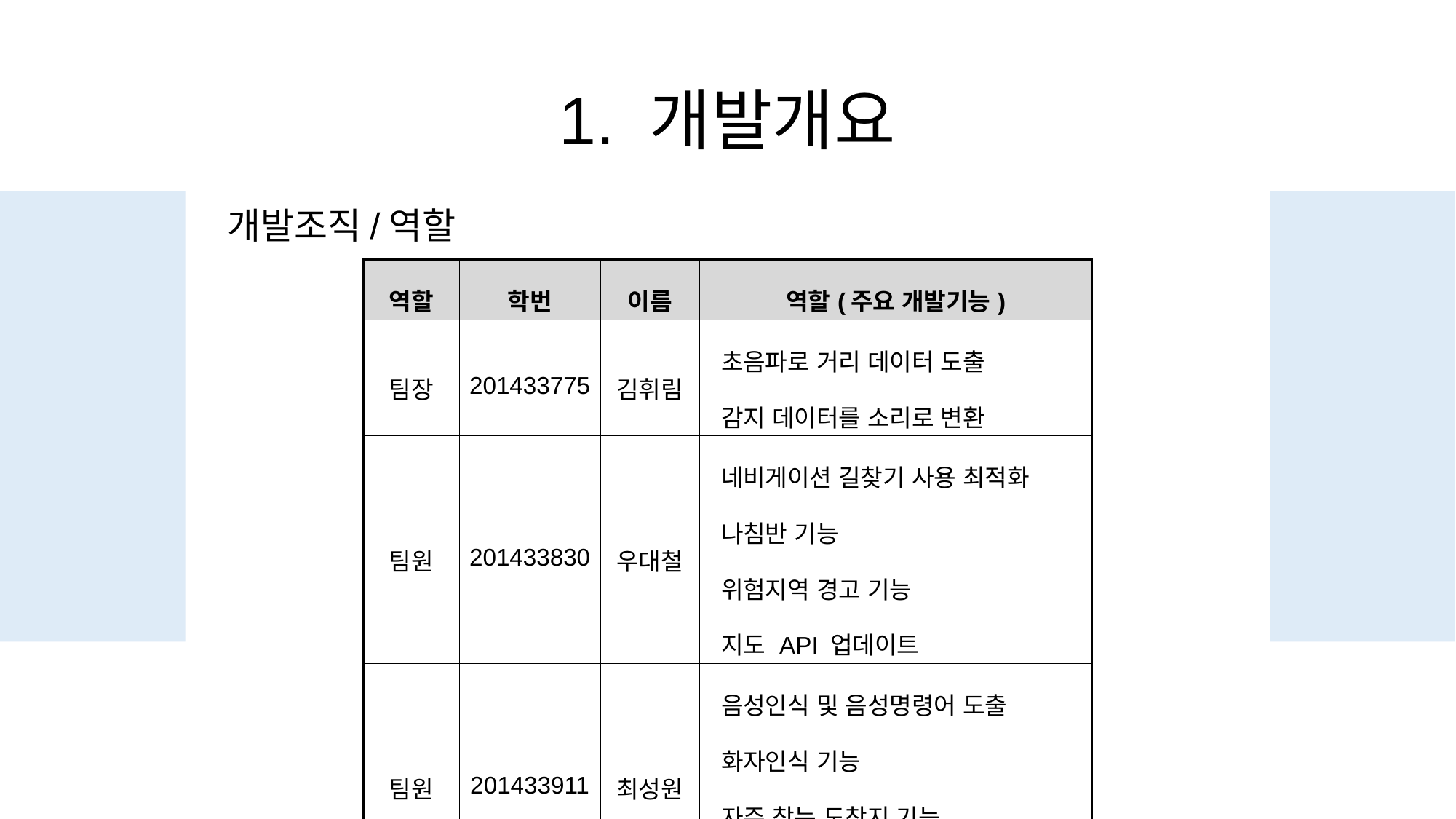

# 1. 개발개요

개발조직/역할
| 역할 | 학번 | 이름 | 역할(주요 개발기능) |
| --- | --- | --- | --- |
| 팀장 | 201433775 | 김휘림 | 초음파로 거리 데이터 도출 감지 데이터를 소리로 변환 |
| 팀원 | 201433830 | 우대철 | 네비게이션 길찾기 사용 최적화 나침반 기능 위험지역 경고 기능 지도 API 업데이트 |
| 팀원 | 201433911 | 최성원 | 음성인식 및 음성명령어 도출 화자인식 기능 자주 찾는 도착지 기능 데이터베이스 연동 |